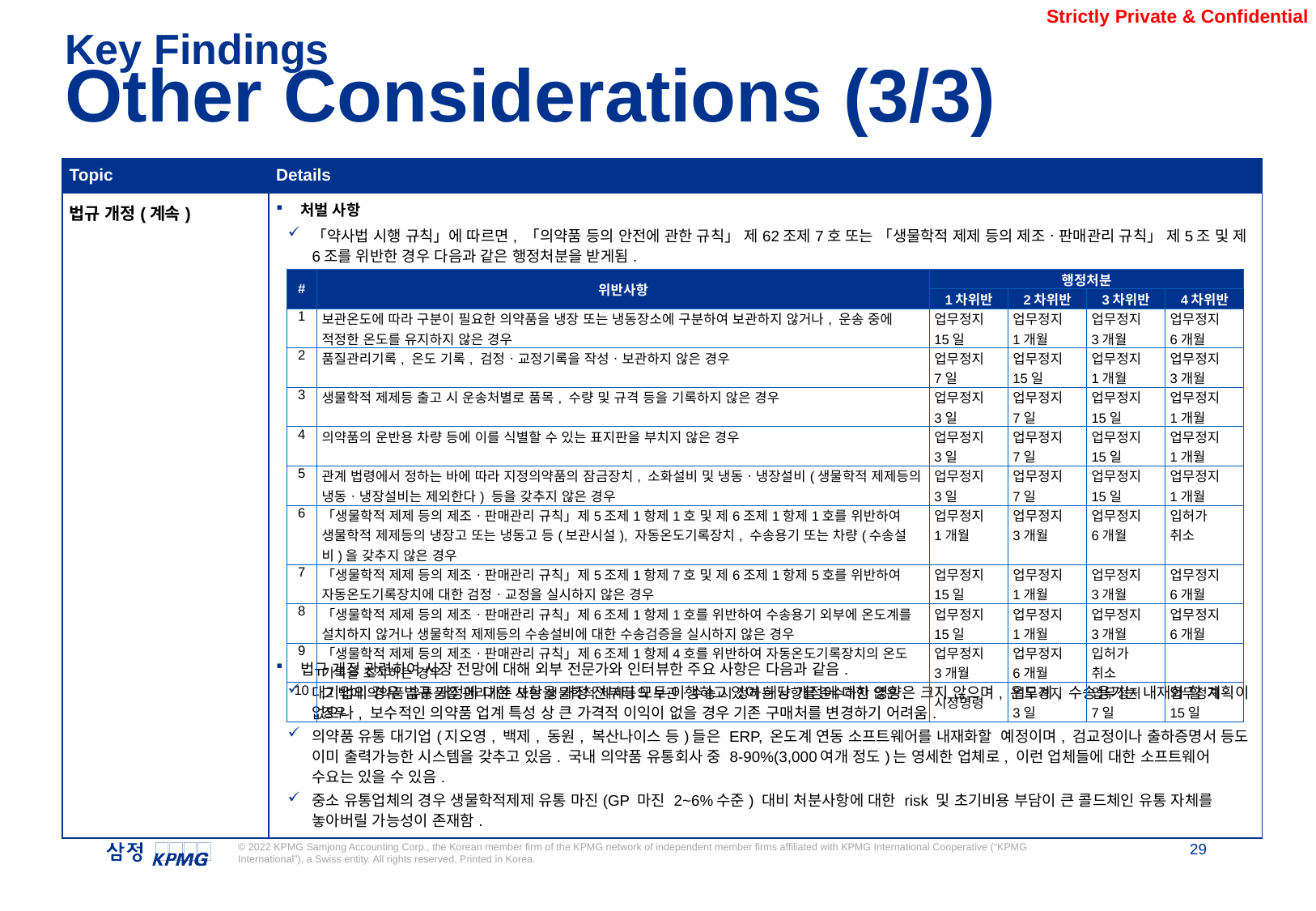

Key Findings
Other Considerations (3/3)
| Topic | Details |
| --- | --- |
| 법규 개정(계속) | 처벌 사항 「약사법 시행 규칙」에 따르면, 「의약품 등의 안전에 관한 규칙」 제62조제7호 또는 「생물학적 제제 등의 제조ㆍ판매관리 규칙」 제5조 및 제6조를 위반한 경우 다음과 같은 행정처분을 받게됨. 법규 개정 관련하여 시장 전망에 대해 외부 전문가와 인터뷰한 주요 사항은 다음과 같음. 대기업의 경우 법규 개정에 대한 사항을 개정 전부터 모두 이행하고 있어 해당 개정에 대한 영향은 크지 않으며, 온도계, 수송용기는 내재화 할 계획이 없으나, 보수적인 의약품 업계 특성 상 큰 가격적 이익이 없을 경우 기존 구매처를 변경하기 어려움. 의약품 유통 대기업(지오영, 백제, 동원, 복산나이스 등)들은 ERP, 온도계 연동 소프트웨어를 내재화할 예정이며, 검교정이나 출하증명서 등도 이미 출력가능한 시스템을 갖추고 있음. 국내 의약품 유통회사 중 8-90%(3,000여개 정도)는 영세한 업체로, 이런 업체들에 대한 소프트웨어 수요는 있을 수 있음. 중소 유통업체의 경우 생물학적제제 유통 마진(GP 마진 2~6%수준) 대비 처분사항에 대한 risk 및 초기비용 부담이 큰 콜드체인 유통 자체를 놓아버릴 가능성이 존재함. |
| # | 위반사항 | 행정처분 |  |  |  |
| --- | --- | --- | --- | --- | --- |
|  |  | 1차위반 | 2차위반 | 3차위반 | 4차위반 |
| 1 | 보관온도에 따라 구분이 필요한 의약품을 냉장 또는 냉동장소에 구분하여 보관하지 않거나, 운송 중에 적정한 온도를 유지하지 않은 경우 | 업무정지 15일 | 업무정지 1개월 | 업무정지 3개월 | 업무정지 6개월 |
| 2 | 품질관리기록, 온도 기록, 검정ㆍ교정기록을 작성ㆍ보관하지 않은 경우 | 업무정지 7일 | 업무정지 15일 | 업무정지 1개월 | 업무정지 3개월 |
| 3 | 생물학적 제제등 출고 시 운송처별로 품목, 수량 및 규격 등을 기록하지 않은 경우 | 업무정지 3일 | 업무정지 7일 | 업무정지 15일 | 업무정지 1개월 |
| 4 | 의약품의 운반용 차량 등에 이를 식별할 수 있는 표지판을 부치지 않은 경우 | 업무정지 3일 | 업무정지 7일 | 업무정지 15일 | 업무정지 1개월 |
| 5 | 관계 법령에서 정하는 바에 따라 지정의약품의 잠금장치, 소화설비 및 냉동ㆍ냉장설비(생물학적 제제등의 냉동ㆍ냉장설비는 제외한다) 등을 갖추지 않은 경우 | 업무정지 3일 | 업무정지 7일 | 업무정지 15일 | 업무정지 1개월 |
| 6 | 「생물학적 제제 등의 제조ㆍ판매관리 규칙」제5조제1항제1호 및 제6조제1항제1호를 위반하여 생물학적 제제등의 냉장고 또는 냉동고 등(보관시설), 자동온도기록장치, 수송용기 또는 차량(수송설비)을 갖추지 않은 경우 | 업무정지 1개월 | 업무정지 3개월 | 업무정지 6개월 | 입허가 취소 |
| 7 | 「생물학적 제제 등의 제조ㆍ판매관리 규칙」제5조제1항제7호 및 제6조제1항제5호를 위반하여 자동온도기록장치에 대한 검정ㆍ교정을 실시하지 않은 경우 | 업무정지 15일 | 업무정지 1개월 | 업무정지 3개월 | 업무정지 6개월 |
| 8 | 「생물학적 제제 등의 제조ㆍ판매관리 규칙」제6조제1항제1호를 위반하여 수송용기 외부에 온도계를 설치하지 않거나 생물학적 제제등의 수송설비에 대한 수송검증을 실시하지 않은 경우 | 업무정지 15일 | 업무정지 1개월 | 업무정지 3개월 | 업무정지 6개월 |
| 9 | 「생물학적 제제 등의 제조ㆍ판매관리 규칙」제6조제1항제4호를 위반하여 자동온도기록장치의 온도 기록을 조작하는 경우 | 업무정지 3개월 | 업무정지 6개월 | 입허가 취소 |  |
| 10 | 그 밖에 의약품 유통품질 관리기준 또는 생물학적 제제등의 보관ㆍ수송 시 정하는 사항을 준수하지 않은 경우 | 시정명령 | 업무정지 3일 | 업무정지 7일 | 업무정지 15일 |